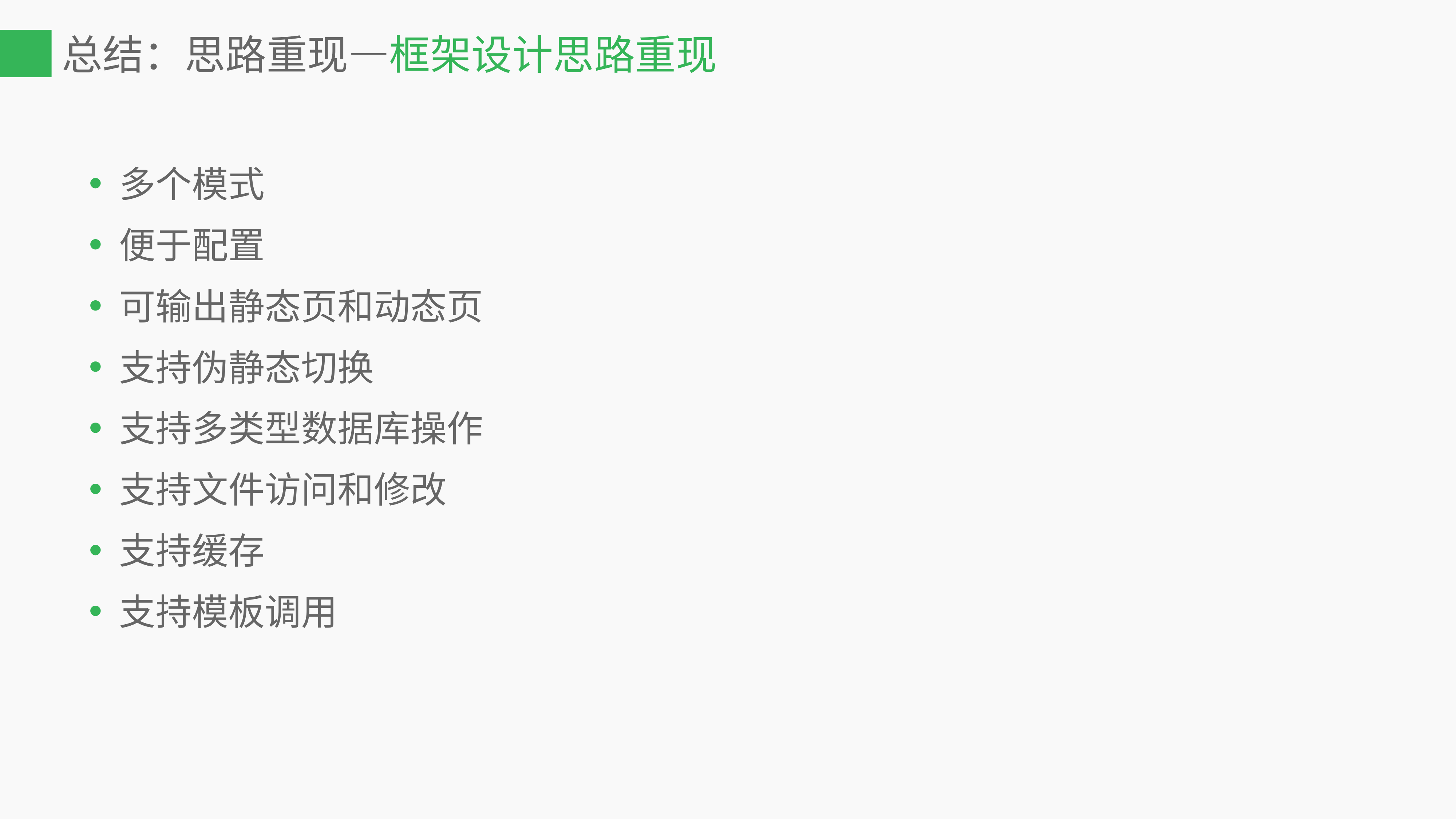

# 总结：思路重现—框架设计思路重现
多个模式
便于配置
可输出静态页和动态页
支持伪静态切换
支持多类型数据库操作
支持文件访问和修改
支持缓存
支持模板调用